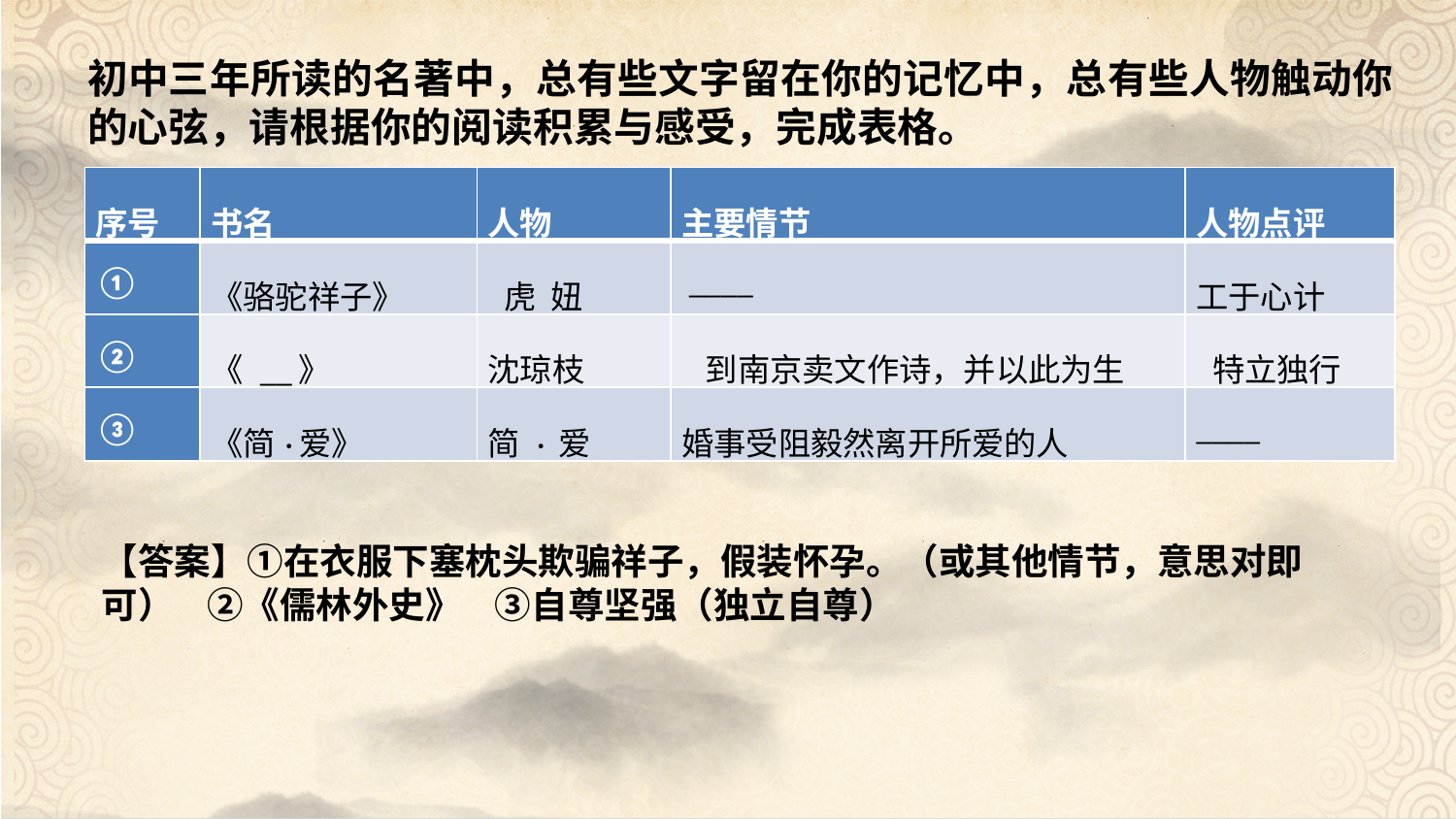

初中三年所读的名著中，总有些文字留在你的记忆中，总有些人物触动你的心弦，请根据你的阅读积累与感受，完成表格。
| 序号 | 书名 | 人物 | 主要情节 | 人物点评 |
| --- | --- | --- | --- | --- |
| ① | 《骆驼祥子》 | 虎 妞 | \_\_\_\_ | 工于心计 |
| ② | 《 \_\_》 | 沈琼枝 | 到南京卖文作诗，并以此为生 | 特立独行 |
| ③ | 《简·爱》 | 简 · 爱 | 婚事受阻毅然离开所爱的人 | \_\_\_\_ |
【答案】①在衣服下塞枕头欺骗祥子，假装怀孕。（或其他情节，意思对即可）    ②《儒林外史》    ③自尊坚强（独立自尊）